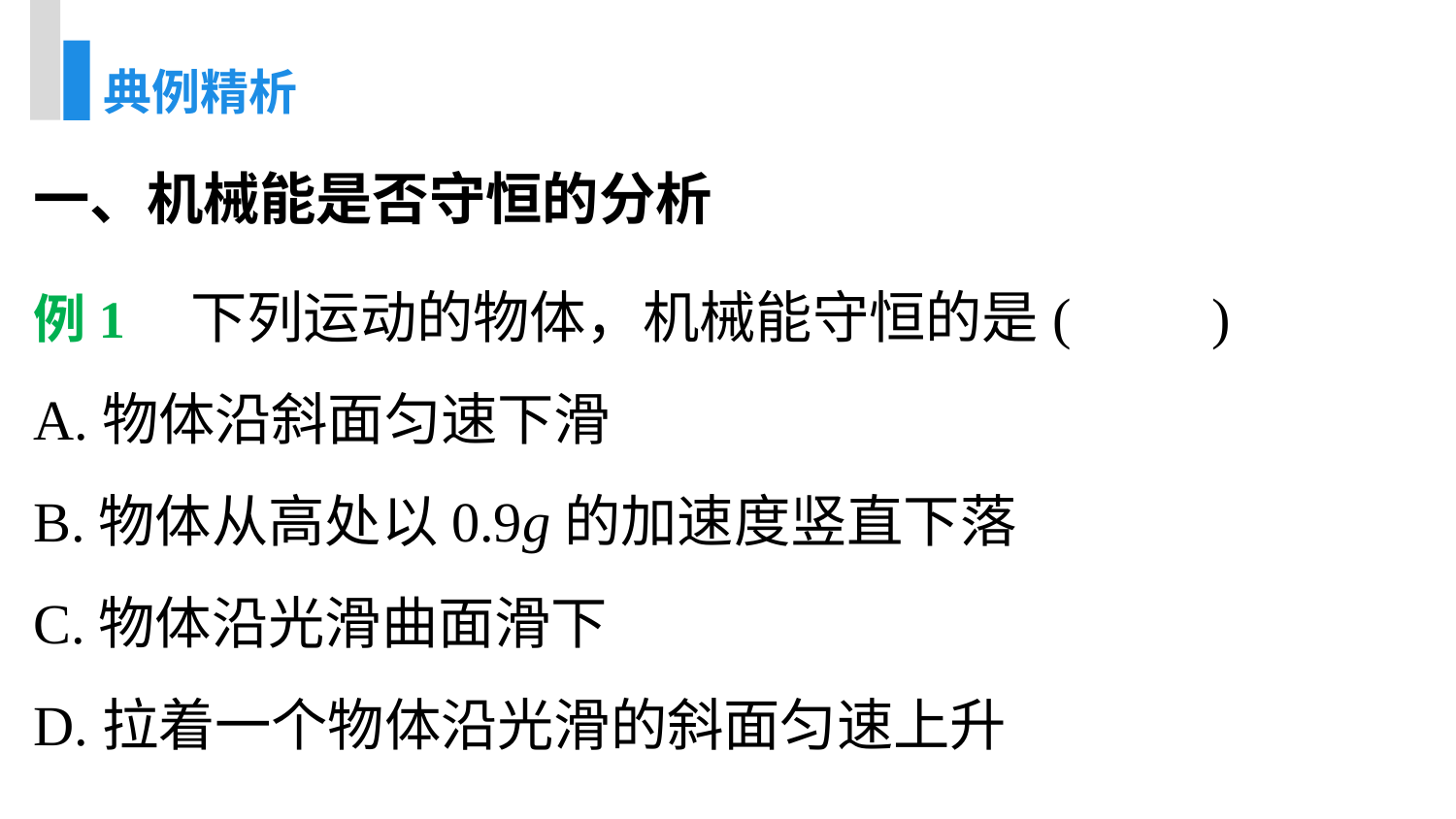

典例精析
一、机械能是否守恒的分析
例1　下列运动的物体，机械能守恒的是(　　)
A.物体沿斜面匀速下滑
B.物体从高处以0.9g的加速度竖直下落
C.物体沿光滑曲面滑下
D.拉着一个物体沿光滑的斜面匀速上升